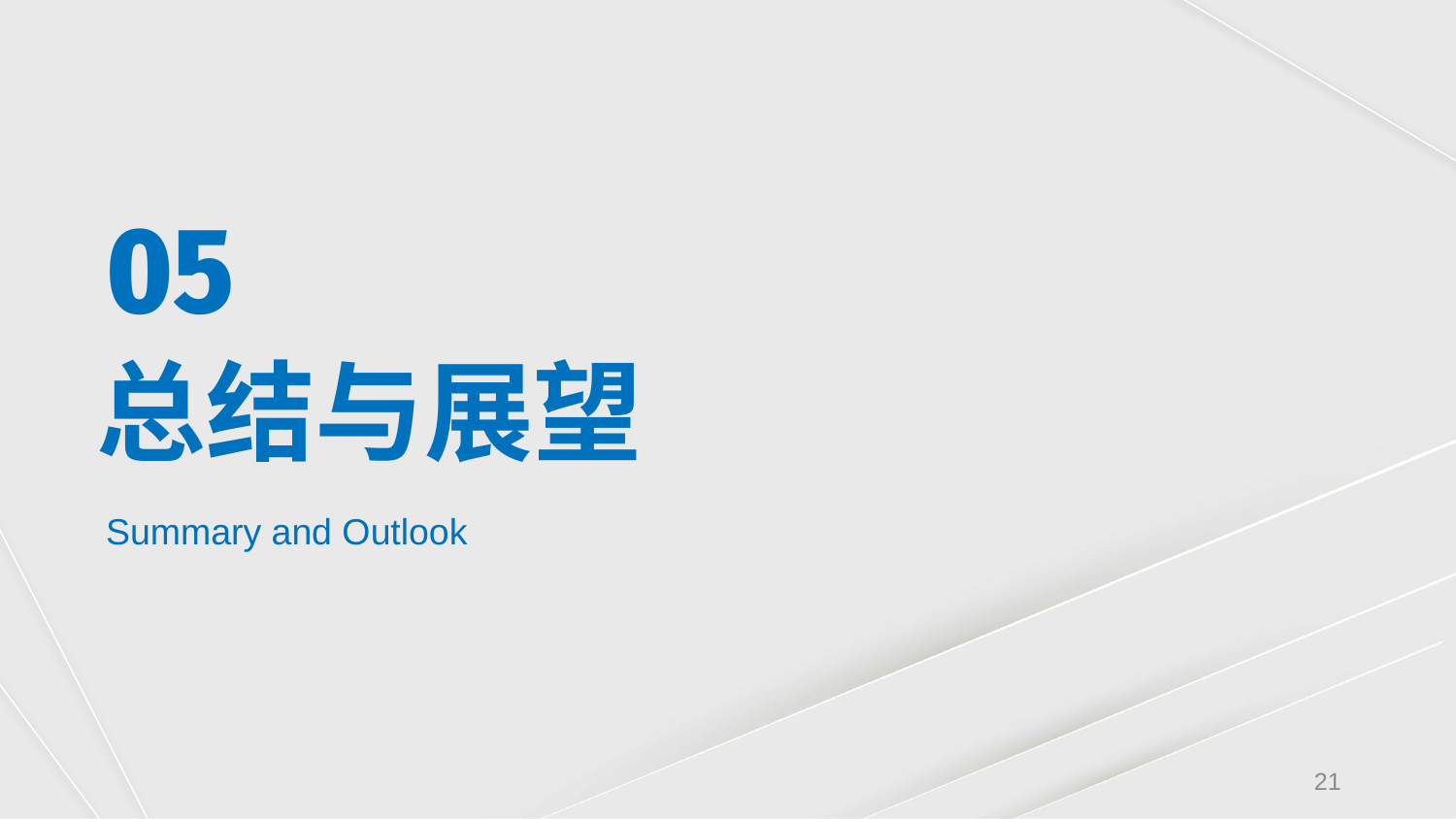

05
# 总结与展望
Summary and Outlook
21